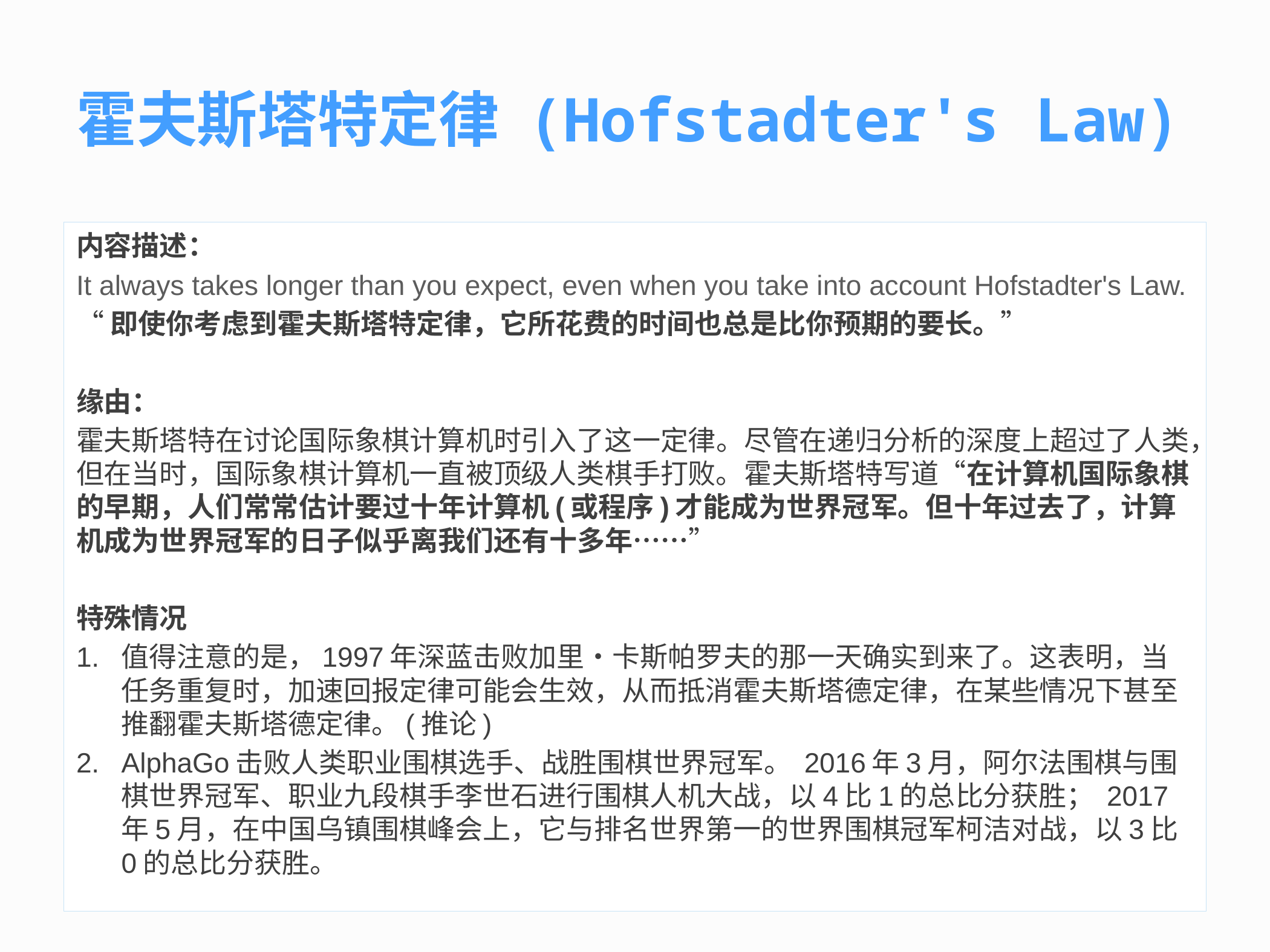

# 霍夫斯塔特定律 (Hofstadter's Law)
内容描述：
It always takes longer than you expect, even when you take into account Hofstadter's Law.
“即使你考虑到霍夫斯塔特定律，它所花费的时间也总是比你预期的要长。”

缘由：
霍夫斯塔特在讨论国际象棋计算机时引入了这一定律。尽管在递归分析的深度上超过了人类，但在当时，国际象棋计算机一直被顶级人类棋手打败。霍夫斯塔特写道“在计算机国际象棋的早期，人们常常估计要过十年计算机(或程序)才能成为世界冠军。但十年过去了，计算机成为世界冠军的日子似乎离我们还有十多年……”

特殊情况
值得注意的是，1997年深蓝击败加里•卡斯帕罗夫的那一天确实到来了。这表明，当任务重复时，加速回报定律可能会生效，从而抵消霍夫斯塔德定律，在某些情况下甚至推翻霍夫斯塔德定律。(推论)
AlphaGo击败人类职业围棋选手、战胜围棋世界冠军。 2016年3月，阿尔法围棋与围棋世界冠军、职业九段棋手李世石进行围棋人机大战，以4比1的总比分获胜； 2017年5月，在中国乌镇围棋峰会上，它与排名世界第一的世界围棋冠军柯洁对战，以3比0的总比分获胜。